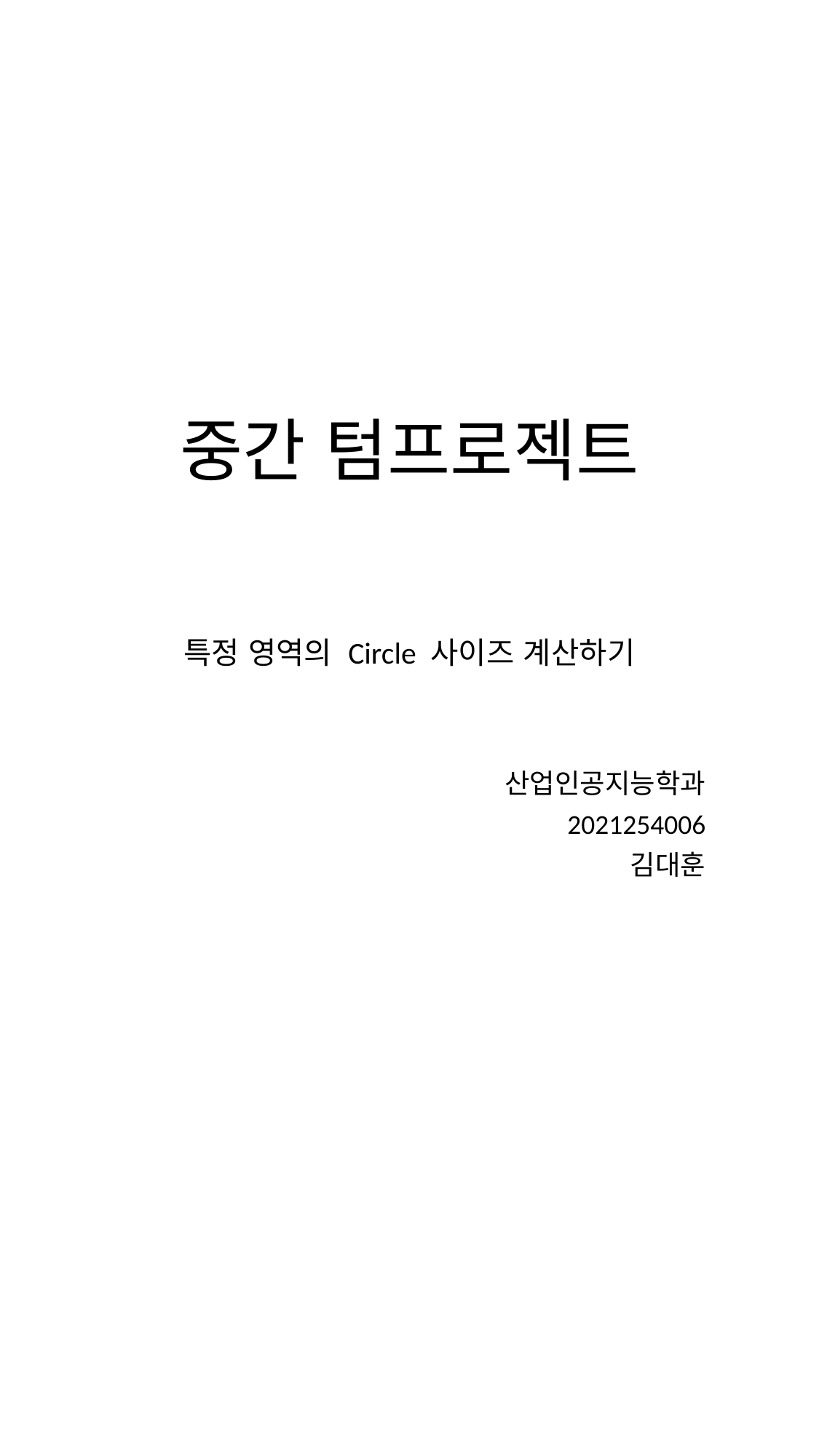

# 중간 텀프로젝트 특정 영역의 Circle 사이즈 계산하기
산업인공지능학과
2021254006
김대훈